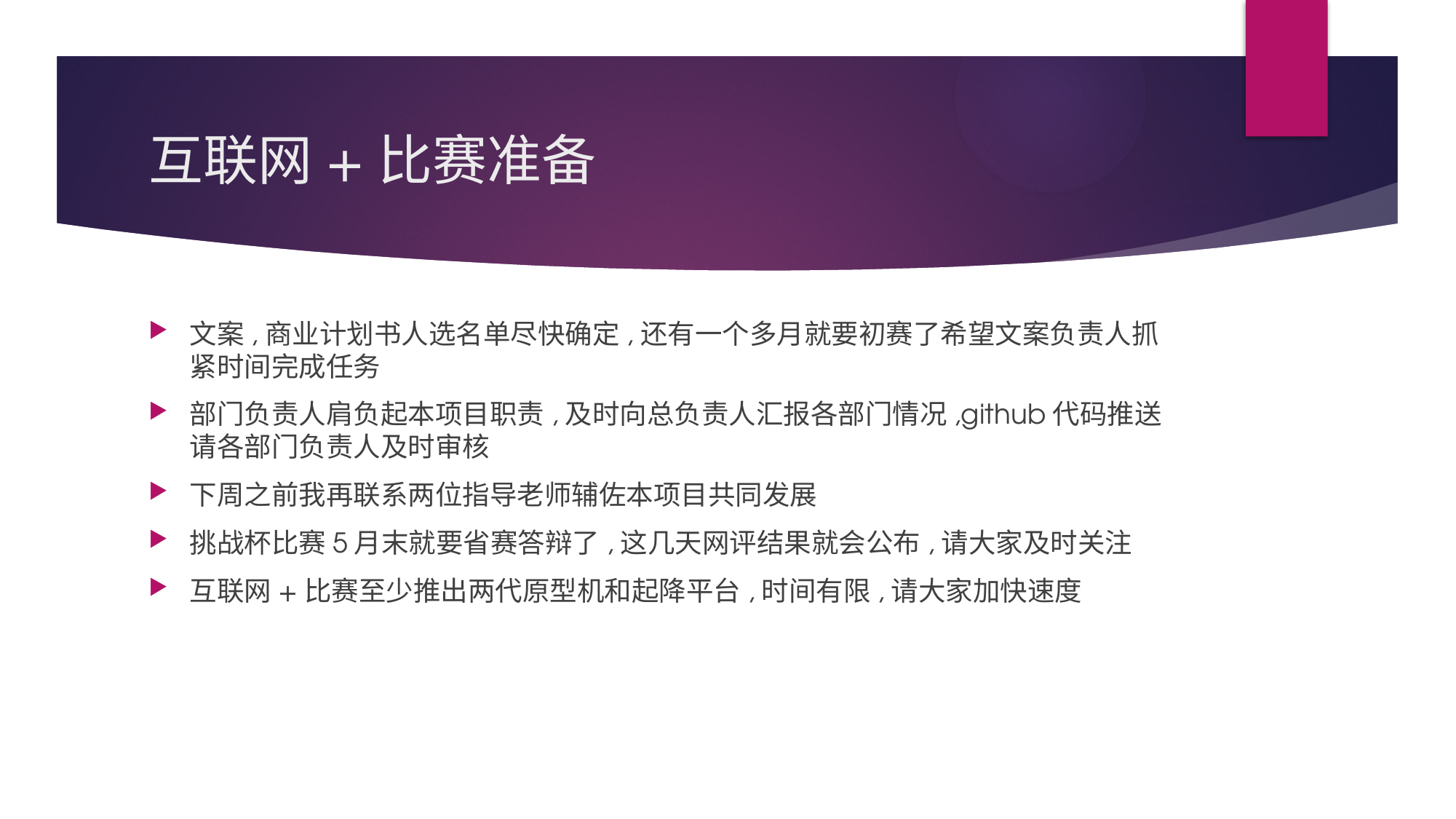

# 互联网+比赛准备
文案,商业计划书人选名单尽快确定,还有一个多月就要初赛了希望文案负责人抓紧时间完成任务
部门负责人肩负起本项目职责,及时向总负责人汇报各部门情况,github代码推送请各部门负责人及时审核
下周之前我再联系两位指导老师辅佐本项目共同发展
挑战杯比赛5月末就要省赛答辩了,这几天网评结果就会公布,请大家及时关注
互联网+比赛至少推出两代原型机和起降平台,时间有限,请大家加快速度